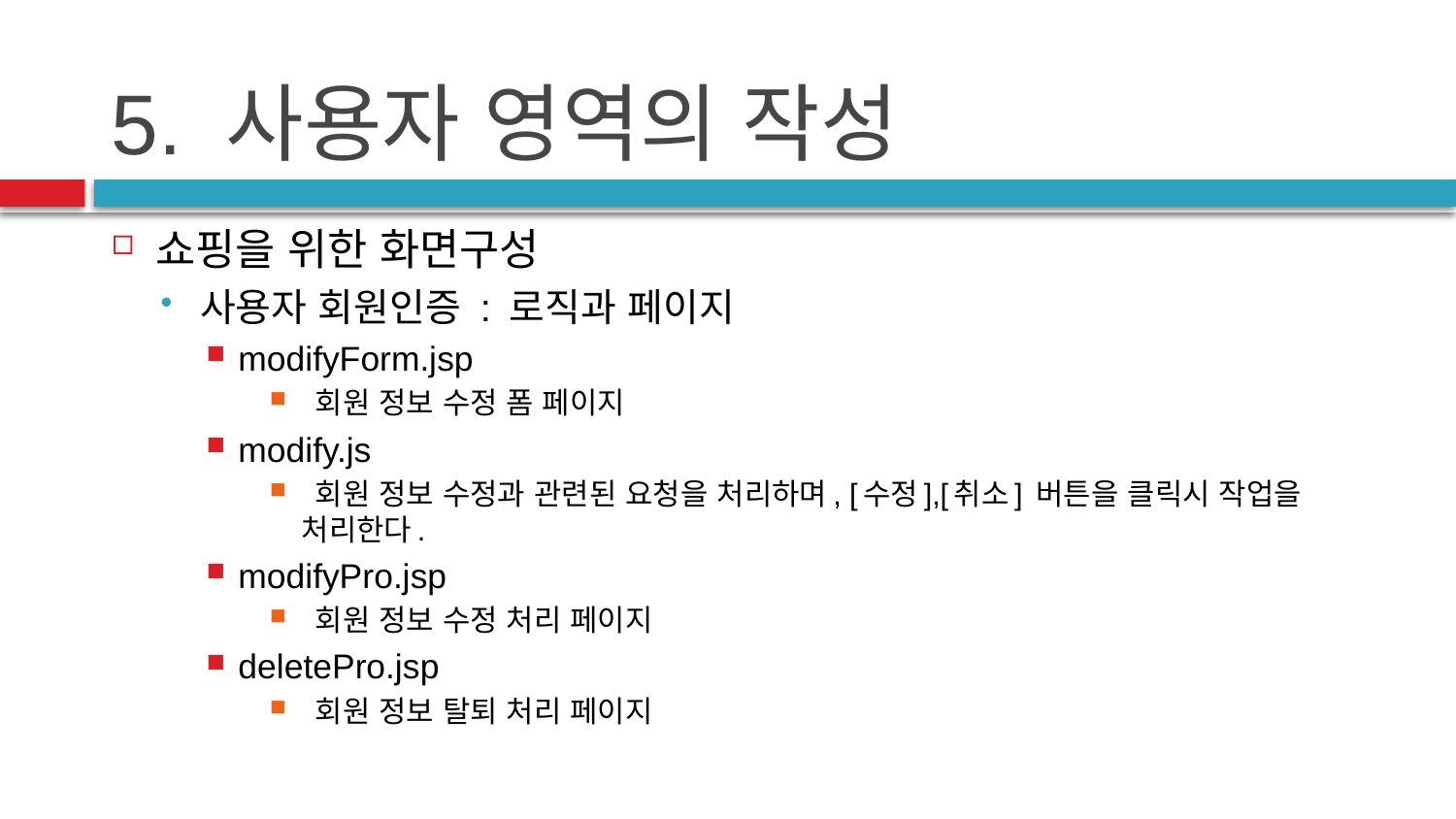

# 5. 사용자 영역의 작성
쇼핑을 위한 화면구성
사용자 회원인증 : 로직과 페이지
modifyForm.jsp
 회원 정보 수정 폼 페이지
modify.js
 회원 정보 수정과 관련된 요청을 처리하며, [수정],[취소] 버튼을 클릭시 작업을 처리한다.
modifyPro.jsp
 회원 정보 수정 처리 페이지
deletePro.jsp
 회원 정보 탈퇴 처리 페이지